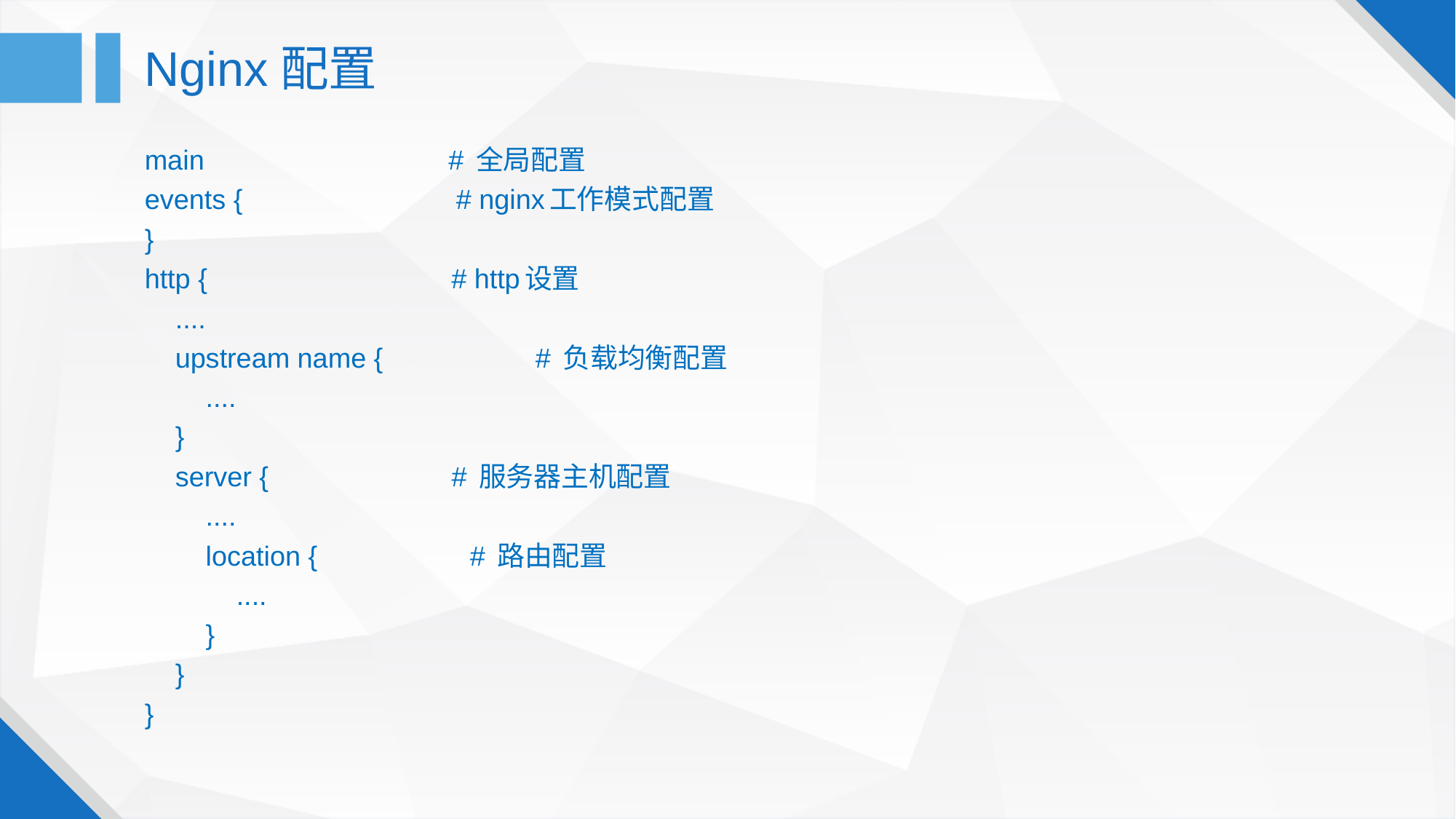

# Nginx配置
main                                # 全局配置
events {                            # nginx工作模式配置
}
http {                                # http设置
    ....
    upstream name {                    # 负载均衡配置
        ....
    }
    server {                        # 服务器主机配置
        ....
        location {                    # 路由配置
            ....
        }
    }
}